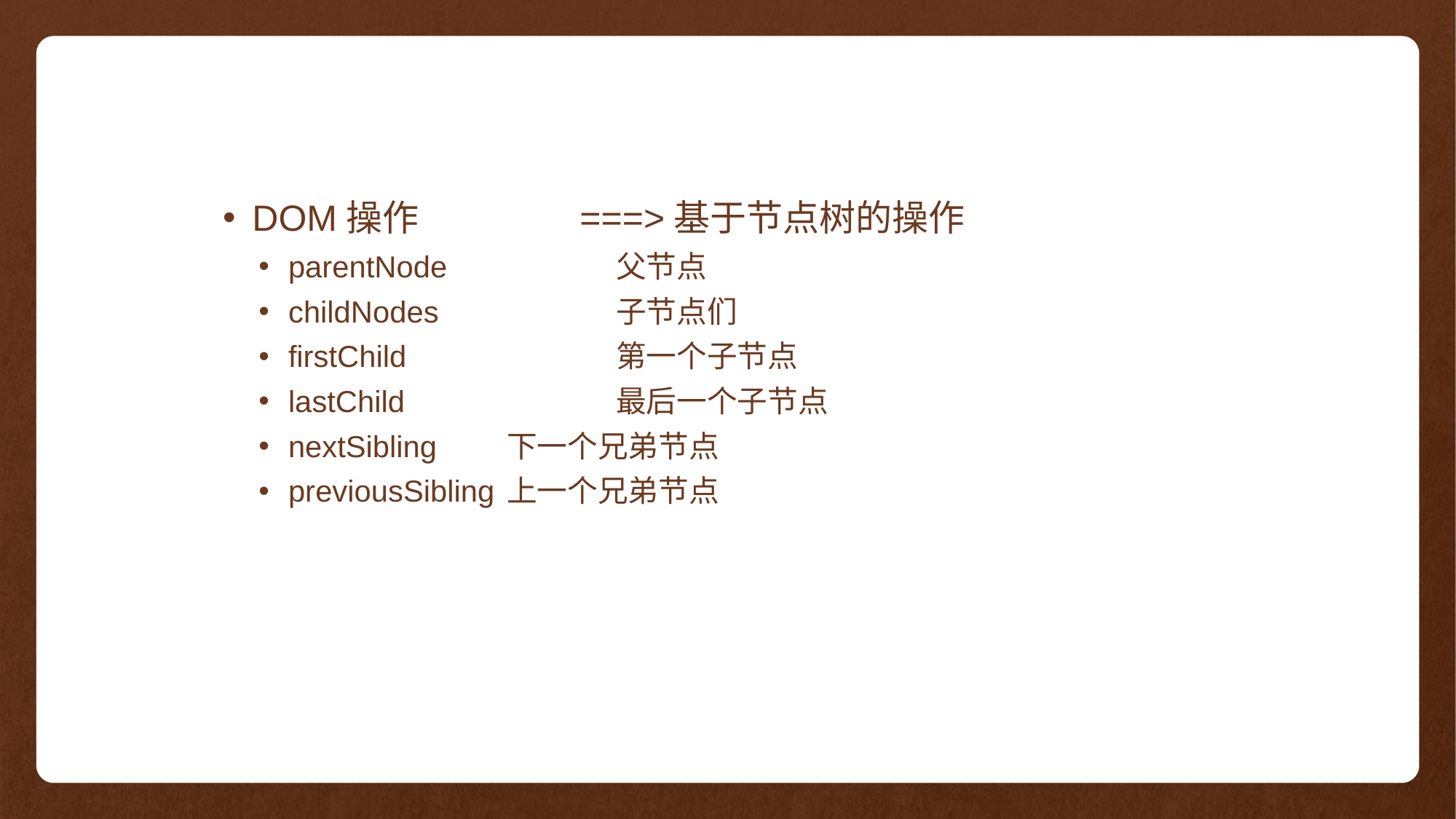

DOM操作		===>基于节点树的操作
parentNode		父节点
childNodes		子节点们
firstChild		第一个子节点
lastChild		最后一个子节点
nextSibling	下一个兄弟节点
previousSibling	上一个兄弟节点